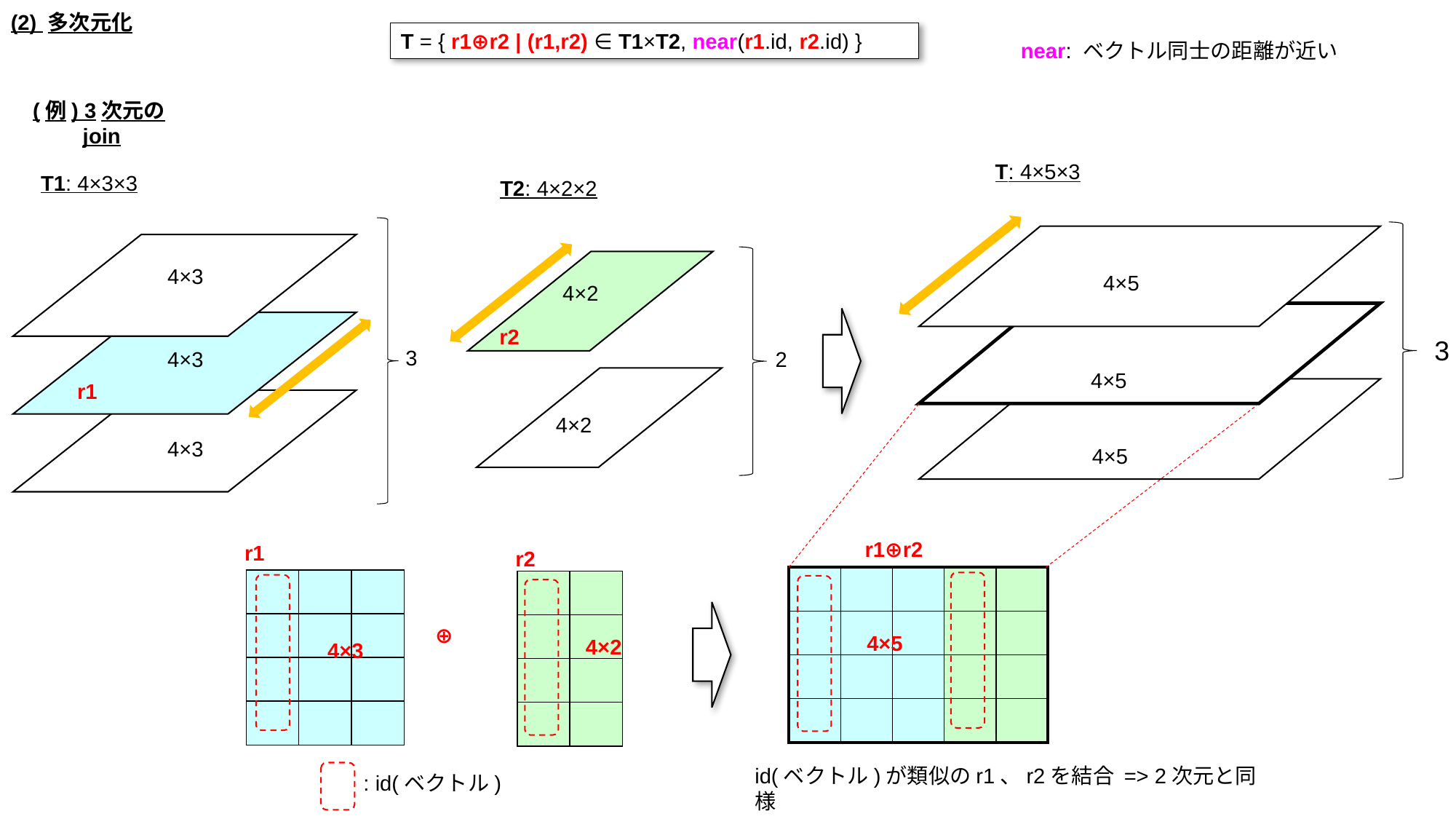

(2) 多次元化
T = { r1⊕r2 | (r1,r2) ∈ T1×T2, near(r1.id, r2.id) }
near: ベクトル同士の距離が近い
(例) 3次元のjoin
T: 4×5×3
T1: 4×3×3
T2: 4×2×2

4×3
4×5
4×2

r2
3
3
4×3
2

4×5

r1

4×2
4×3
4×5
r1⊕r2
r1
r2
|  |  |  |  |  |
| --- | --- | --- | --- | --- |
|  |  |  |  |  |
|  |  |  |  |  |
|  |  |  |  |  |
|  |  |  |
| --- | --- | --- |
|  |  |  |
|  |  |  |
|  |  |  |
|  |  |
| --- | --- |
|  |  |
|  |  |
|  |  |

⊕
4×5
4×2
4×3

id(ベクトル)が類似のr1、r2を結合 => 2次元と同様

: id(ベクトル)
4×5